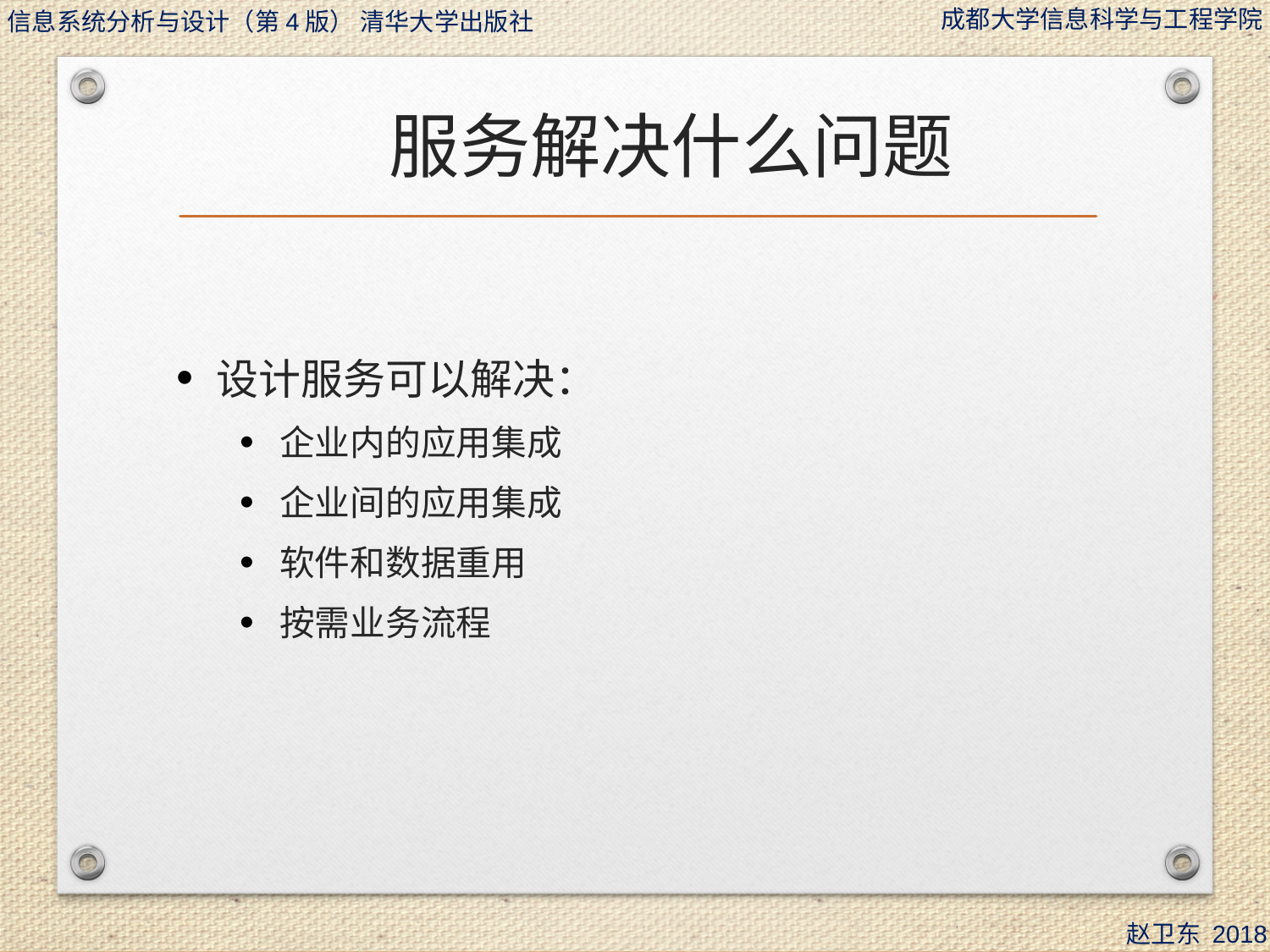

# 服务解决什么问题
设计服务可以解决：
企业内的应用集成
企业间的应用集成
软件和数据重用
按需业务流程